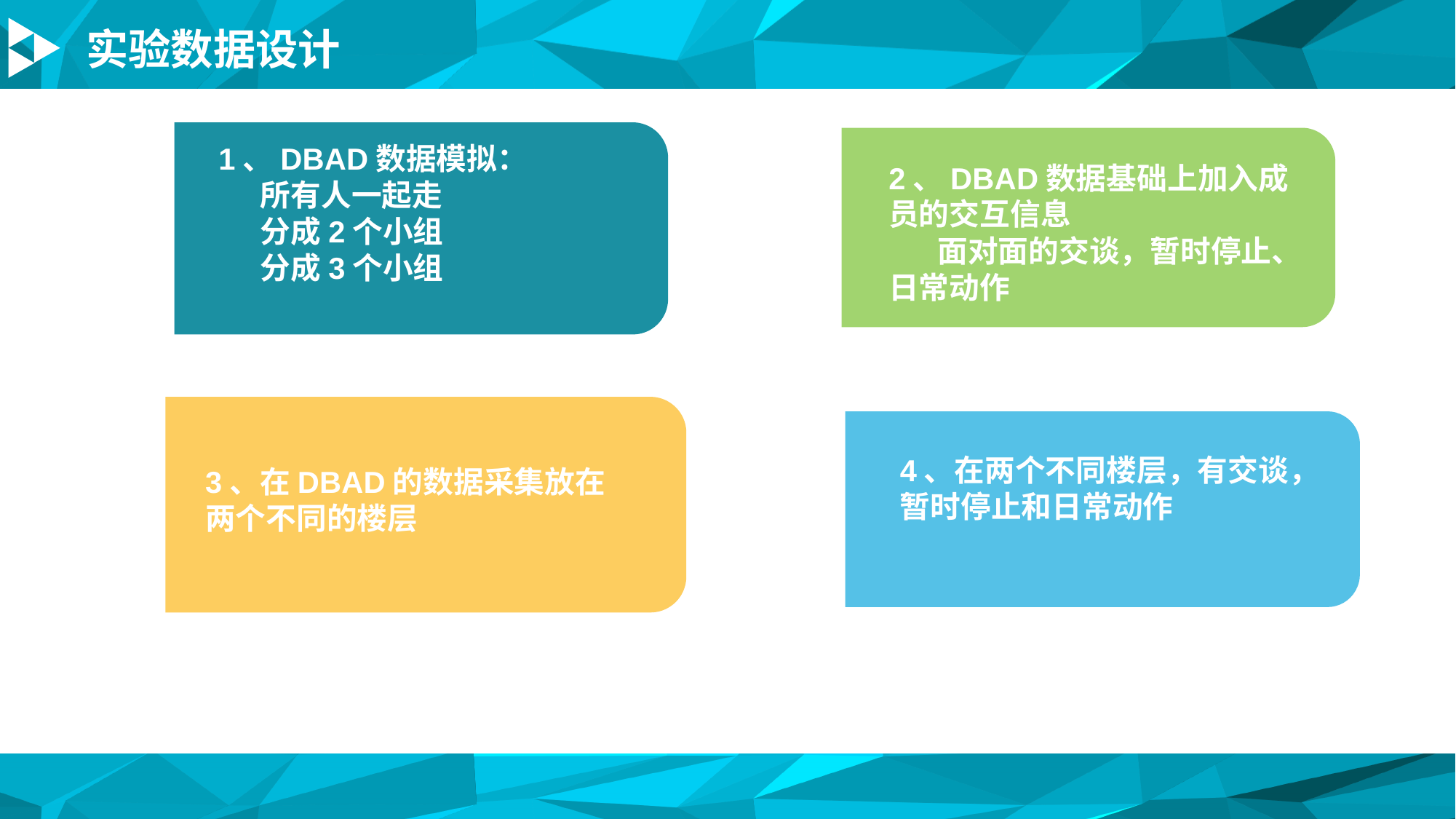

实验数据设计
1、DBAD数据模拟：
     所有人一起走
     分成2个小组
     分成3个小组

2、DBAD数据基础上加入成员的交互信息
      面对面的交谈，暂时停止、日常动作

4、在两个不同楼层，有交谈，暂时停止和日常动作
3、在DBAD的数据采集放在两个不同的楼层